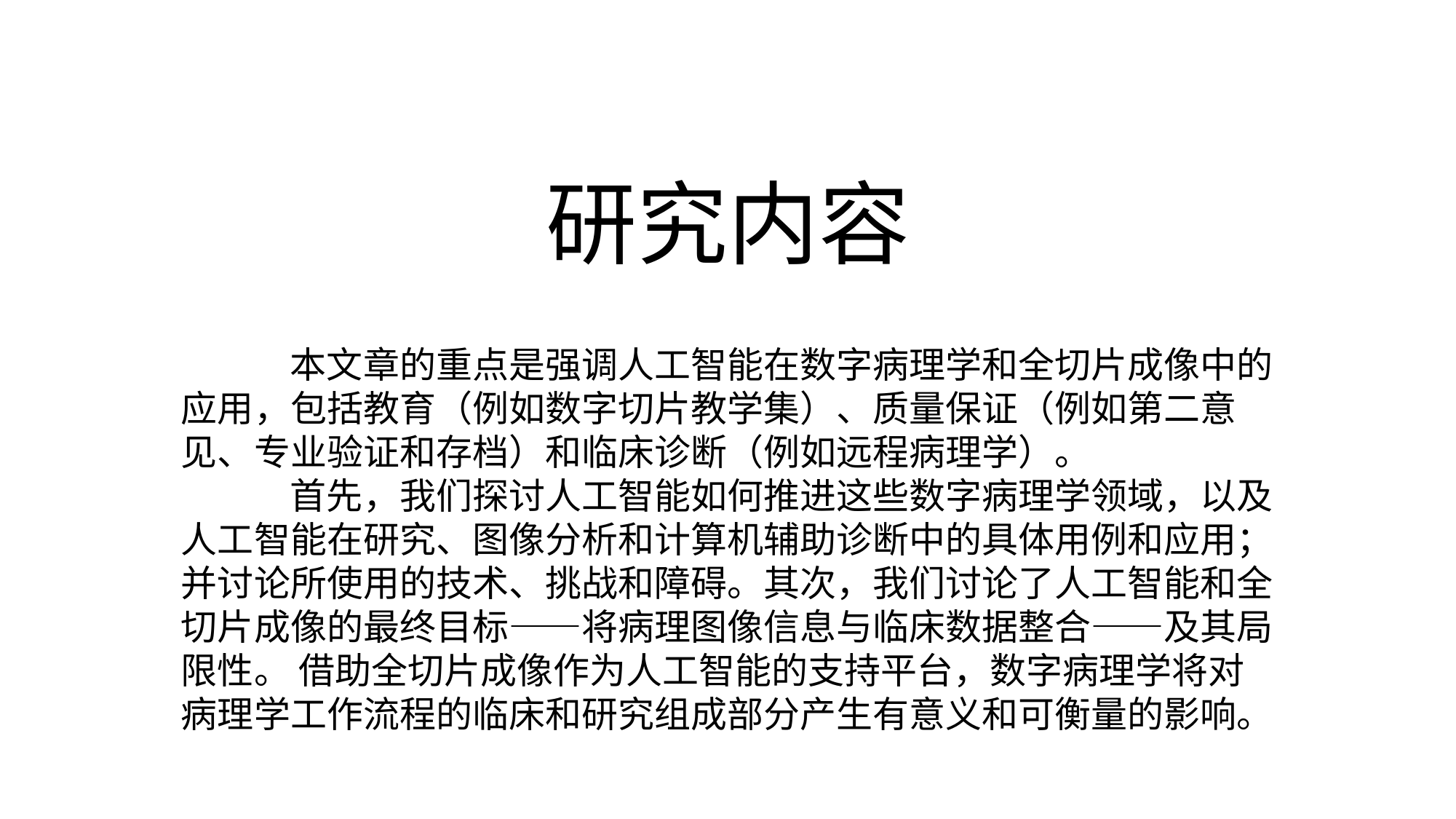

# 研究内容
	本文章的重点是强调人工智能在数字病理学和全切片成像中的应用，包括教育（例如数字切片教学集）、质量保证（例如第二意见、专业验证和存档）和临床诊断（例如远程病理学）。
	首先，我们探讨人工智能如何推进这些数字病理学领域，以及人工智能在研究、图像分析和计算机辅助诊断中的具体用例和应用；并讨论所使用的技术、挑战和障碍。其次，我们讨论了人工智能和全切片成像的最终目标——将病理图像信息与临床数据整合——及其局限性。 借助全切片成像作为人工智能的支持平台，数字病理学将对病理学工作流程的临床和研究组成部分产生有意义和可衡量的影响。